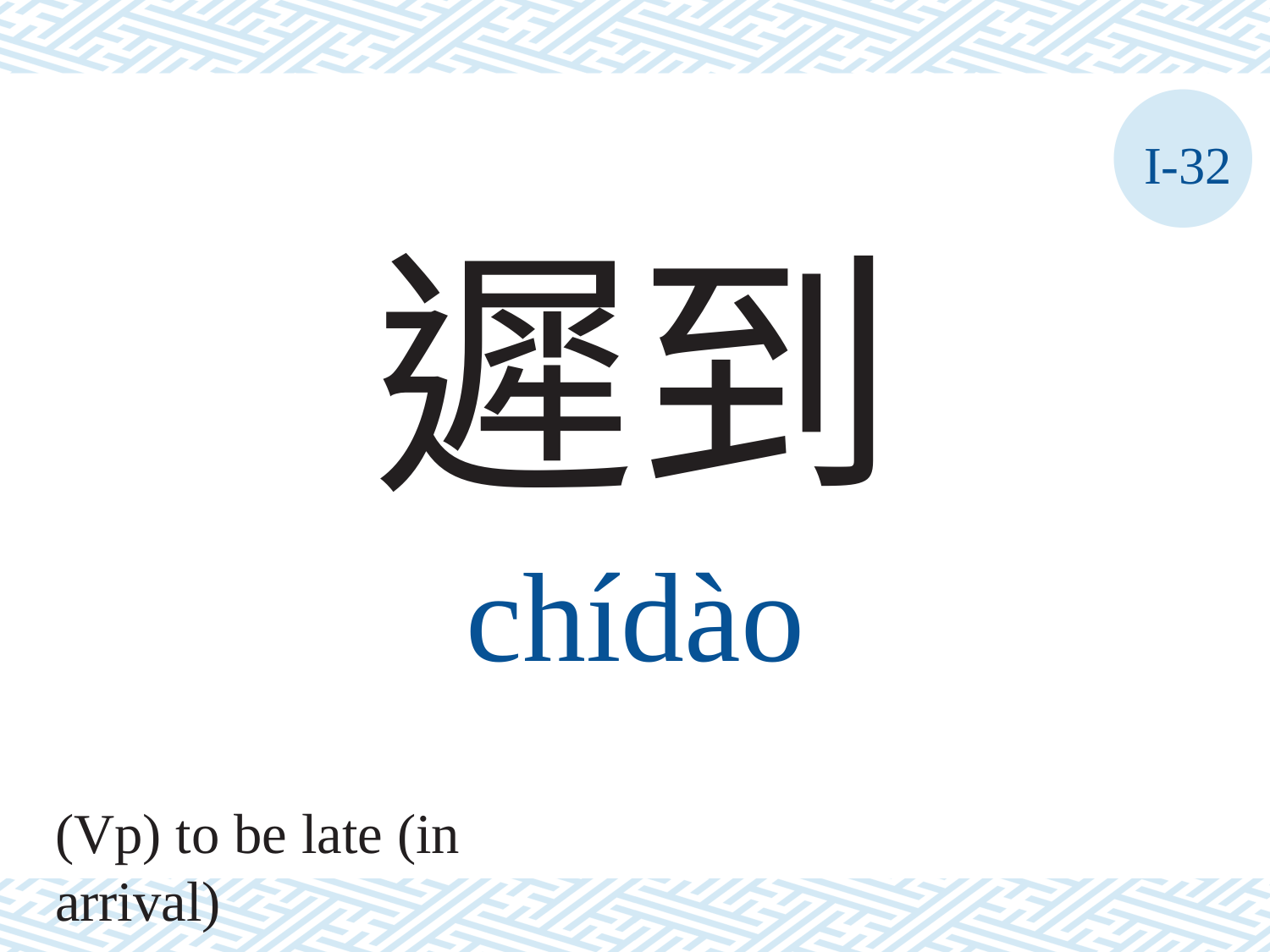

I-32
遲到
chídào
(Vp) to be late (in arrival)